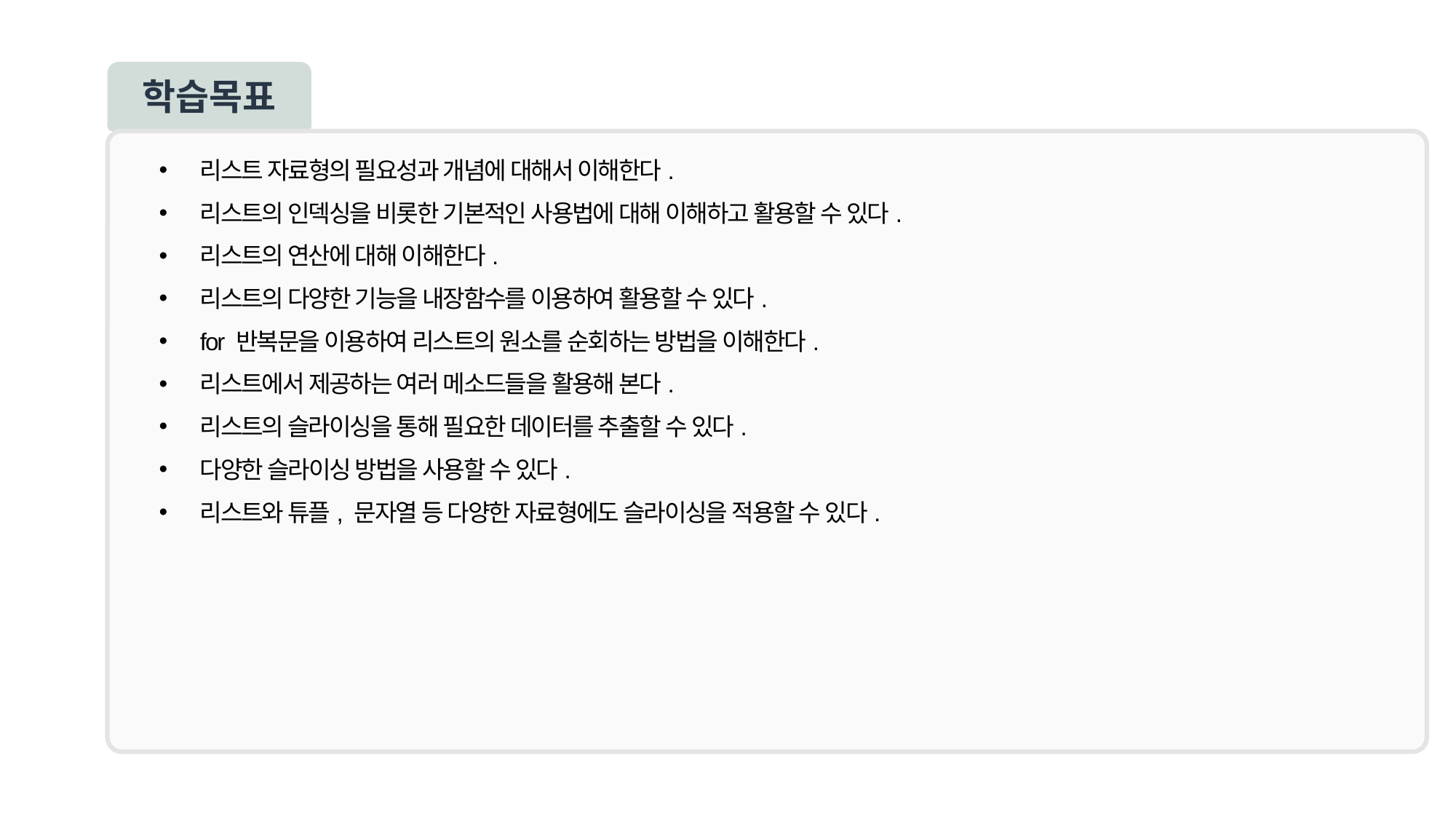

학습목표

리스트 자료형의 필요성과 개념에 대해서 이해한다.
리스트의 인덱싱을 비롯한 기본적인 사용법에 대해 이해하고 활용할 수 있다.
리스트의 연산에 대해 이해한다.
리스트의 다양한 기능을 내장함수를 이용하여 활용할 수 있다.
for 반복문을 이용하여 리스트의 원소를 순회하는 방법을 이해한다.
리스트에서 제공하는 여러 메소드들을 활용해 본다.
리스트의 슬라이싱을 통해 필요한 데이터를 추출할 수 있다.
다양한 슬라이싱 방법을 사용할 수 있다.
리스트와 튜플, 문자열 등 다양한 자료형에도 슬라이싱을 적용할 수 있다.